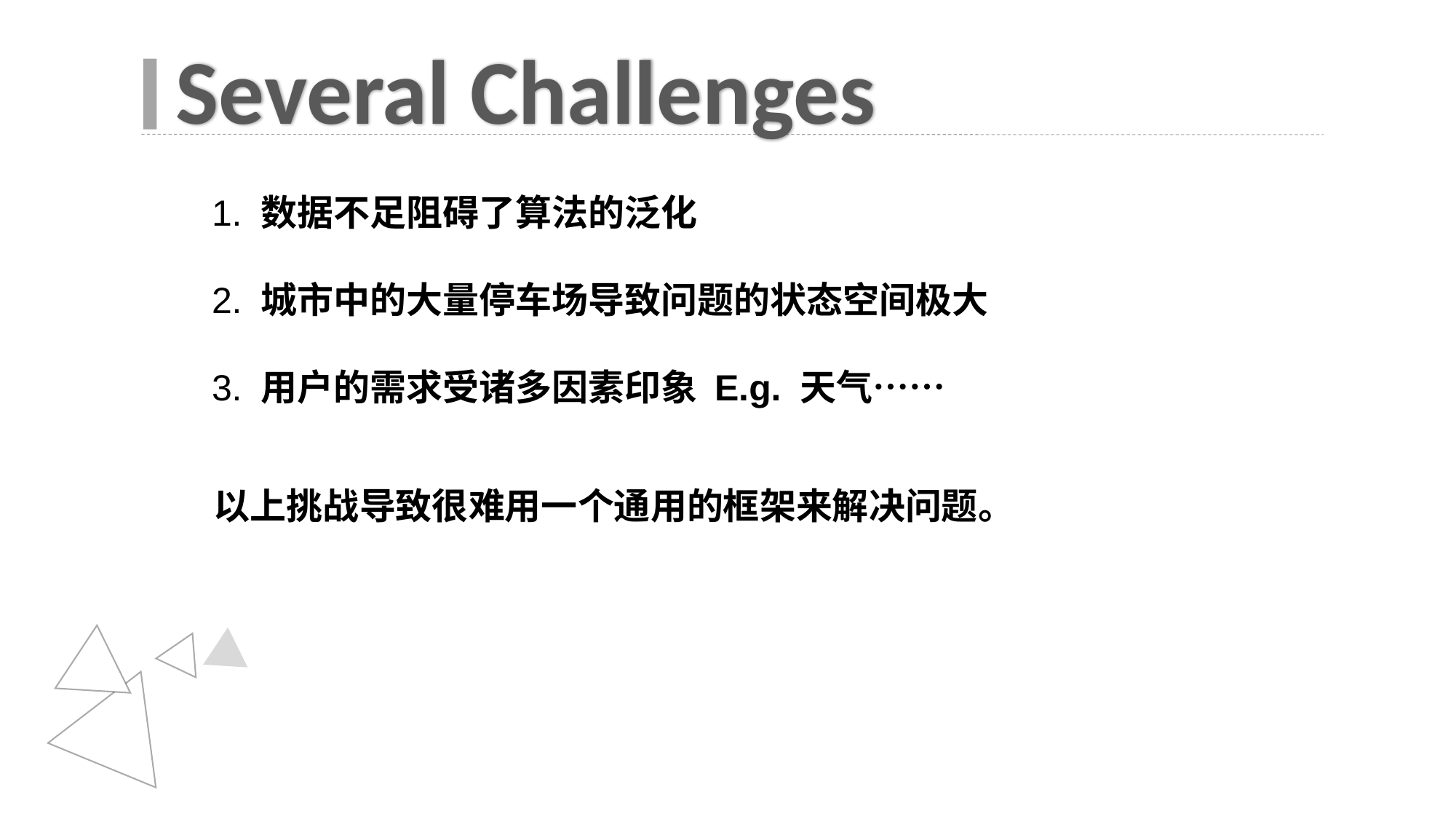

Several Challenges

1. 数据不足阻碍了算法的泛化

2. 城市中的大量停车场导致问题的状态空间极大

3. 用户的需求受诸多因素印象 E.g. 天气……
以上挑战导致很难用一个通用的框架来解决问题。